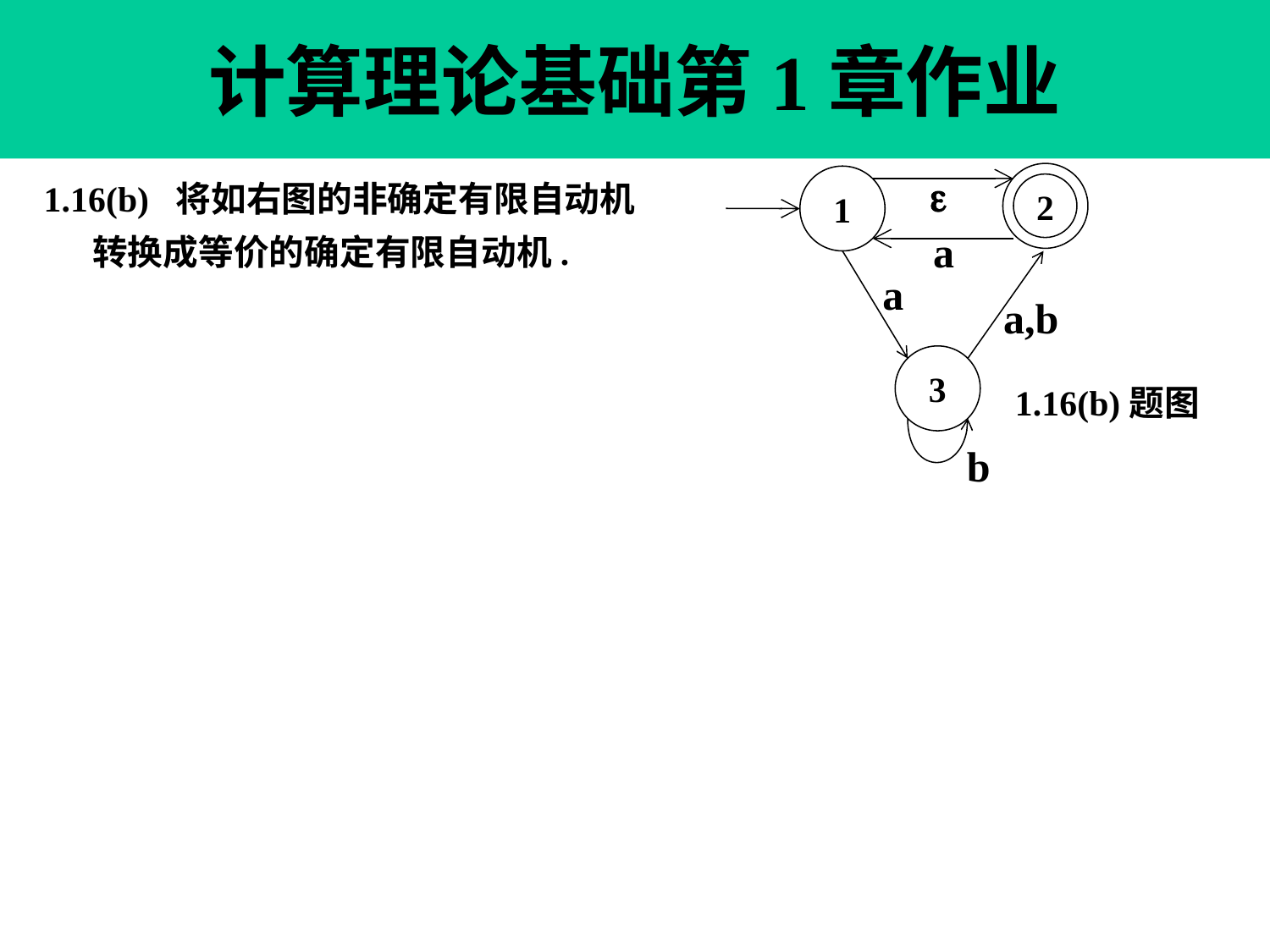

计算理论基础第1章作业
ε
2
1.16(b)  将如右图的非确定有限自动机
     转换成等价的确定有限自动机.

1

a
a
a,b
3
1.16(b)题图
b